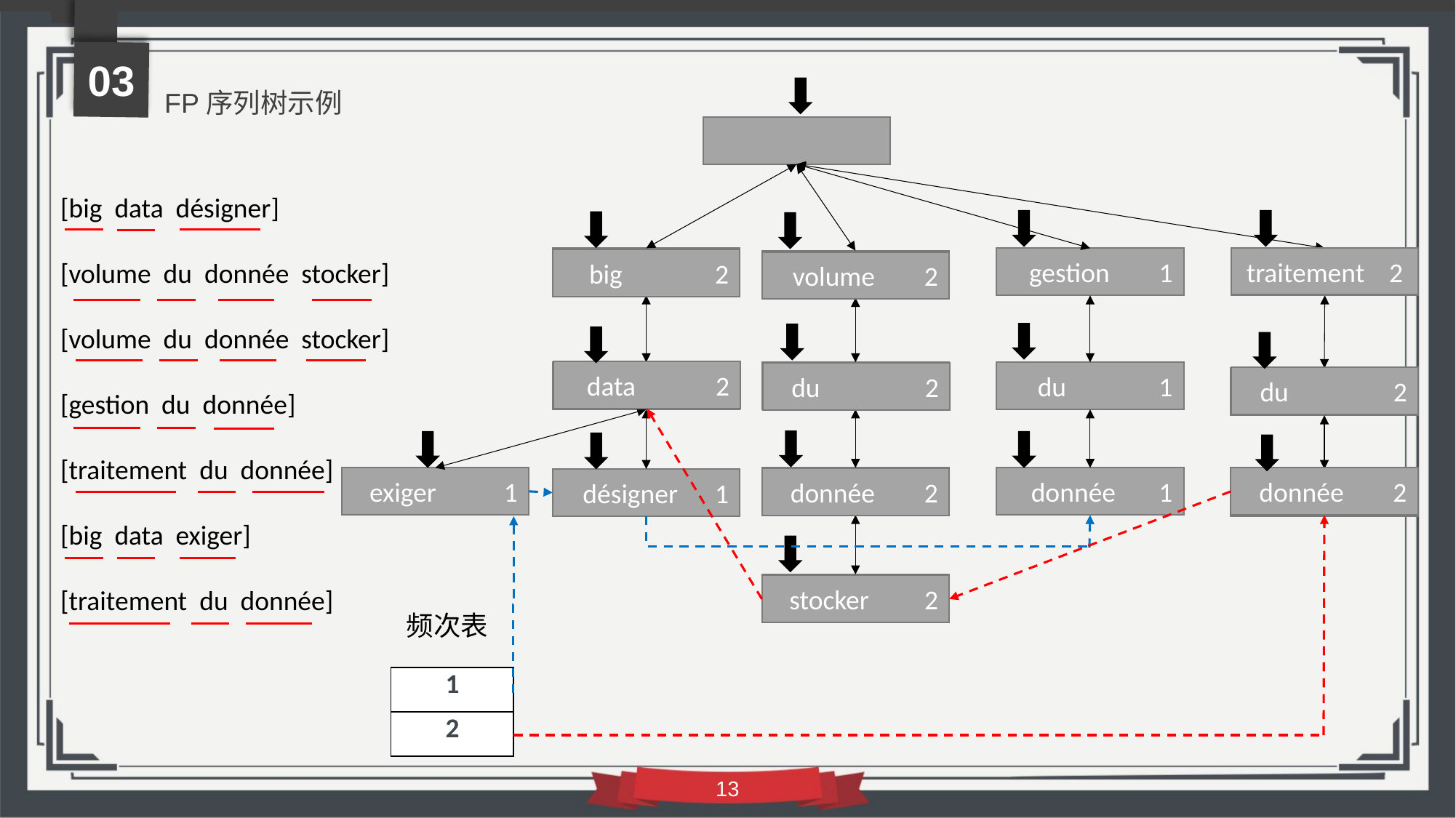

03
FP序列树示例

[big  data  désigner]

[volume  du  donnée  stocker]

[volume  du  donnée  stocker]

[gestion  du  donnée]

[traitement  du  donnée]

[big  data  exiger]

[traitement  du  donnée]

traitement    2
big               1
gestion        1
traitement    1
big               2
volume        1
volume        2

data             2
du                 1
du               1
data             1
du                 2
du                 2
du                 1

exiger           1
donnée        2
donnée        1
donnée       1
donnée        2
désigner      1
donnée        1

stocker         1
stocker         2
频次表
| 1 |
| --- |
| 2 |